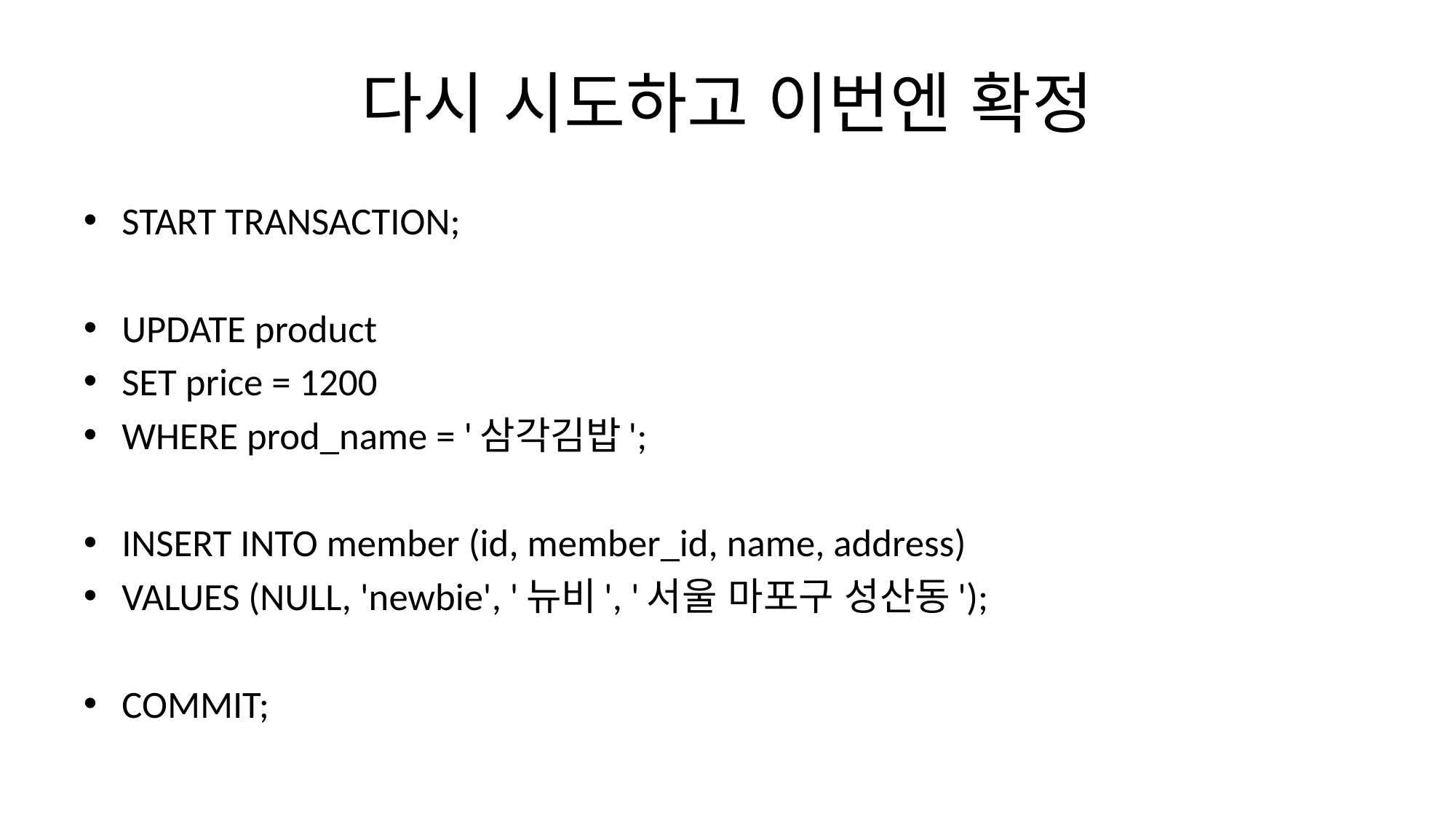

# 다시 시도하고 이번엔 확정
START TRANSACTION;

UPDATE product
SET price = 1200
WHERE prod_name = '삼각김밥';

INSERT INTO member (id, member_id, name, address)
VALUES (NULL, 'newbie', '뉴비', '서울 마포구 성산동');

COMMIT;